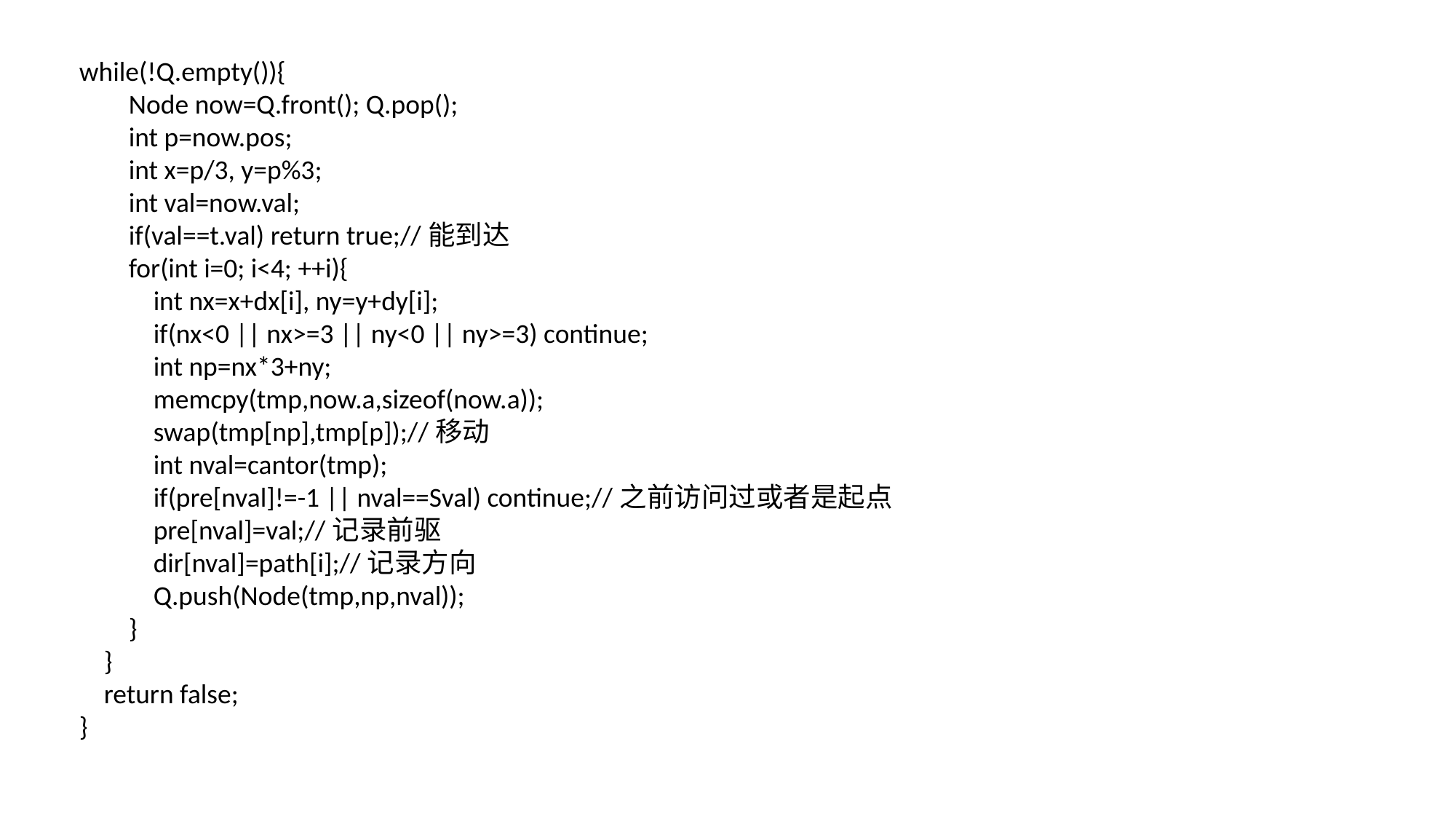

while(!Q.empty()){
        Node now=Q.front(); Q.pop();
        int p=now.pos;
        int x=p/3, y=p%3;
        int val=now.val;
        if(val==t.val) return true;//能到达
        for(int i=0; i<4; ++i){
            int nx=x+dx[i], ny=y+dy[i];
            if(nx<0 || nx>=3 || ny<0 || ny>=3) continue;
            int np=nx*3+ny;
            memcpy(tmp,now.a,sizeof(now.a));
            swap(tmp[np],tmp[p]);//移动
            int nval=cantor(tmp);
            if(pre[nval]!=-1 || nval==Sval) continue;//之前访问过或者是起点
            pre[nval]=val;//记录前驱
            dir[nval]=path[i];//记录方向
            Q.push(Node(tmp,np,nval));
        }
    }
    return false;
}